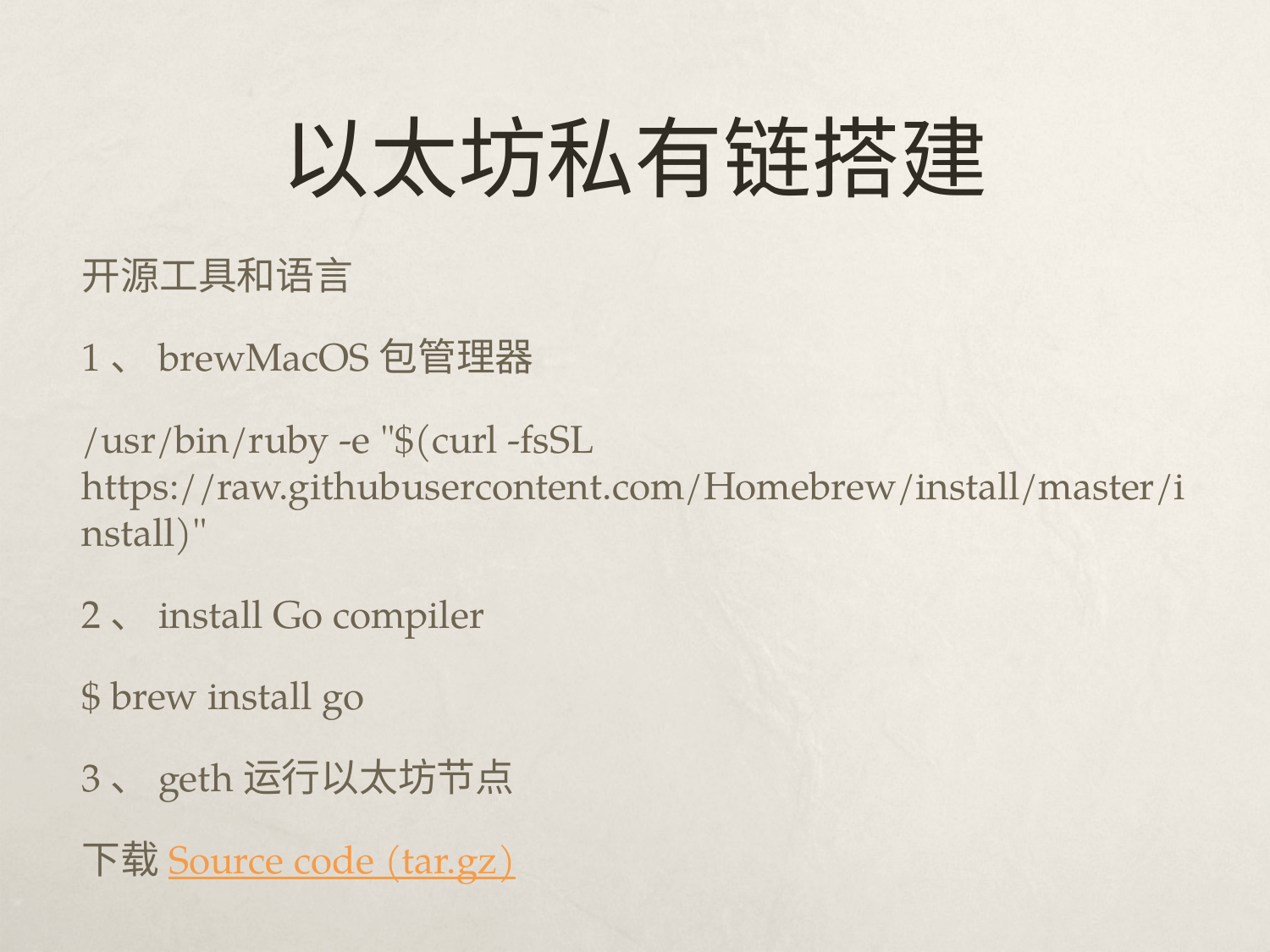

# 以太坊私有链搭建
开源工具和语言
1、brewMacOS包管理器
/usr/bin/ruby -e "$(curl -fsSL https://raw.githubusercontent.com/Homebrew/install/master/install)"
2、install Go compiler
$ brew install go
3、geth运行以太坊节点
下载Source code (tar.gz)